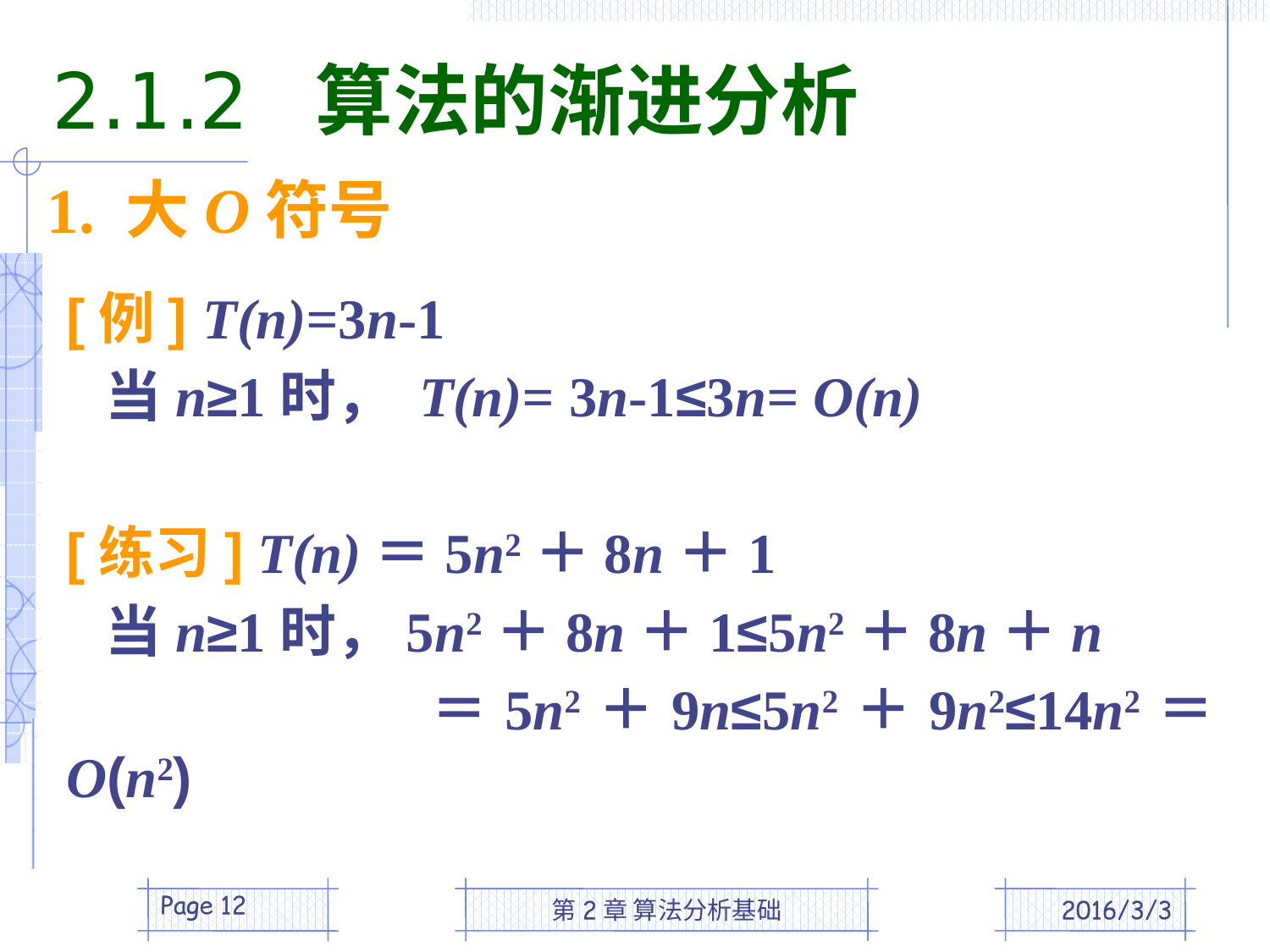

2.1.2  算法的渐进分析
1. 大O符号
[例] T(n)=3n-1
  当n≥1时， T(n)= 3n-1≤3n= O(n)

[练习] T(n)＝5n2＋8n＋1
  当n≥1时，5n2＋8n＋1≤5n2＋8n＋n
                     ＝5n2＋9n≤5n2＋9n2≤14n2＝O(n2)
Page 12
第2章 算法分析基础
2016/3/3